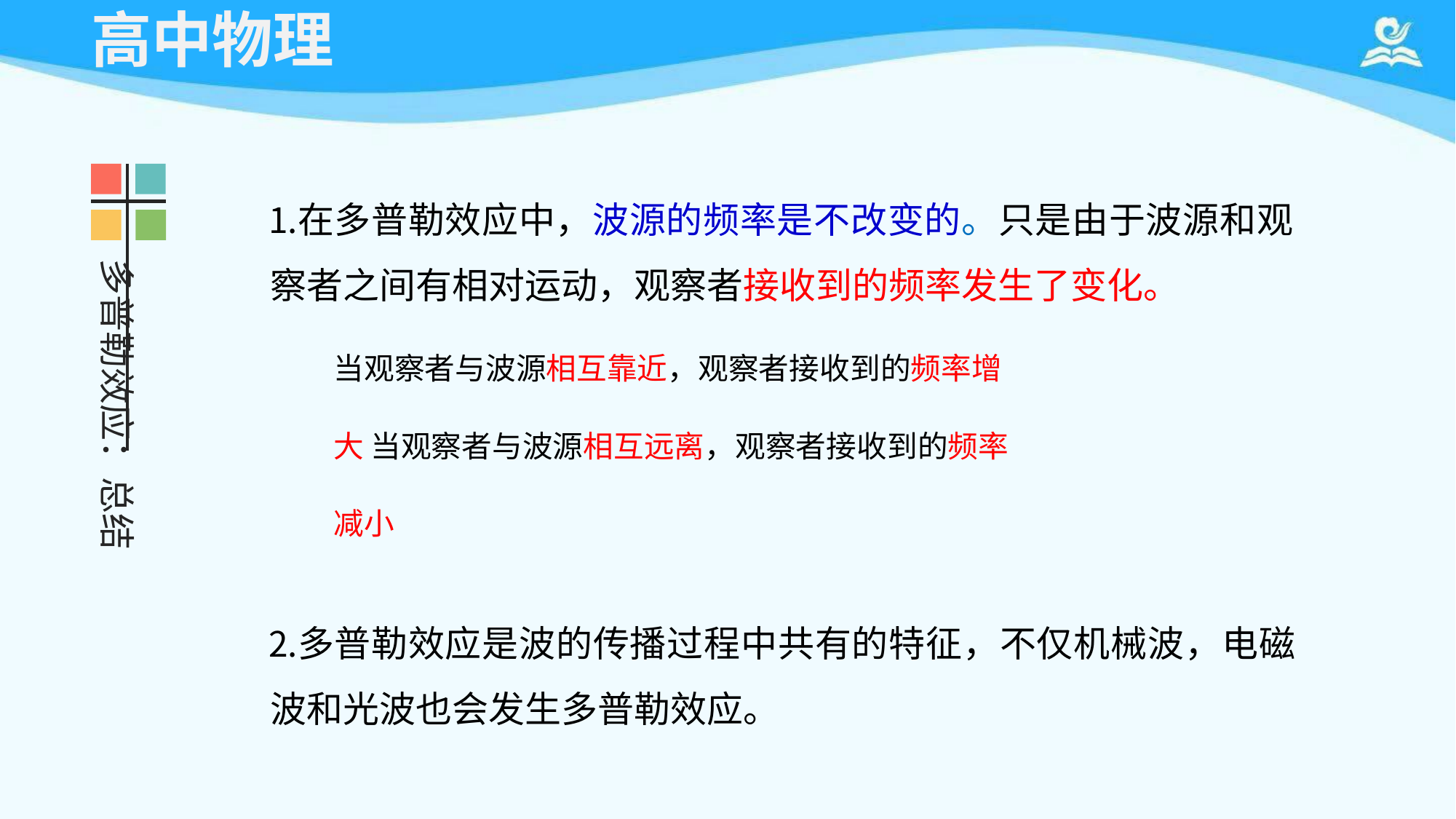

# 高中物理

在多普勒效应中，波源的频率是不改变的。只是由于波源和观 察者之间有相对运动，观察者接收到的频率发生了变化。
当观察者与波源相互靠近，观察者接收到的频率增大 当观察者与波源相互远离，观察者接收到的频率减小

多普勒效应是波的传播过程中共有的特征，不仅机械波，电磁 波和光波也会发生多普勒效应。

多普勒效应：总结